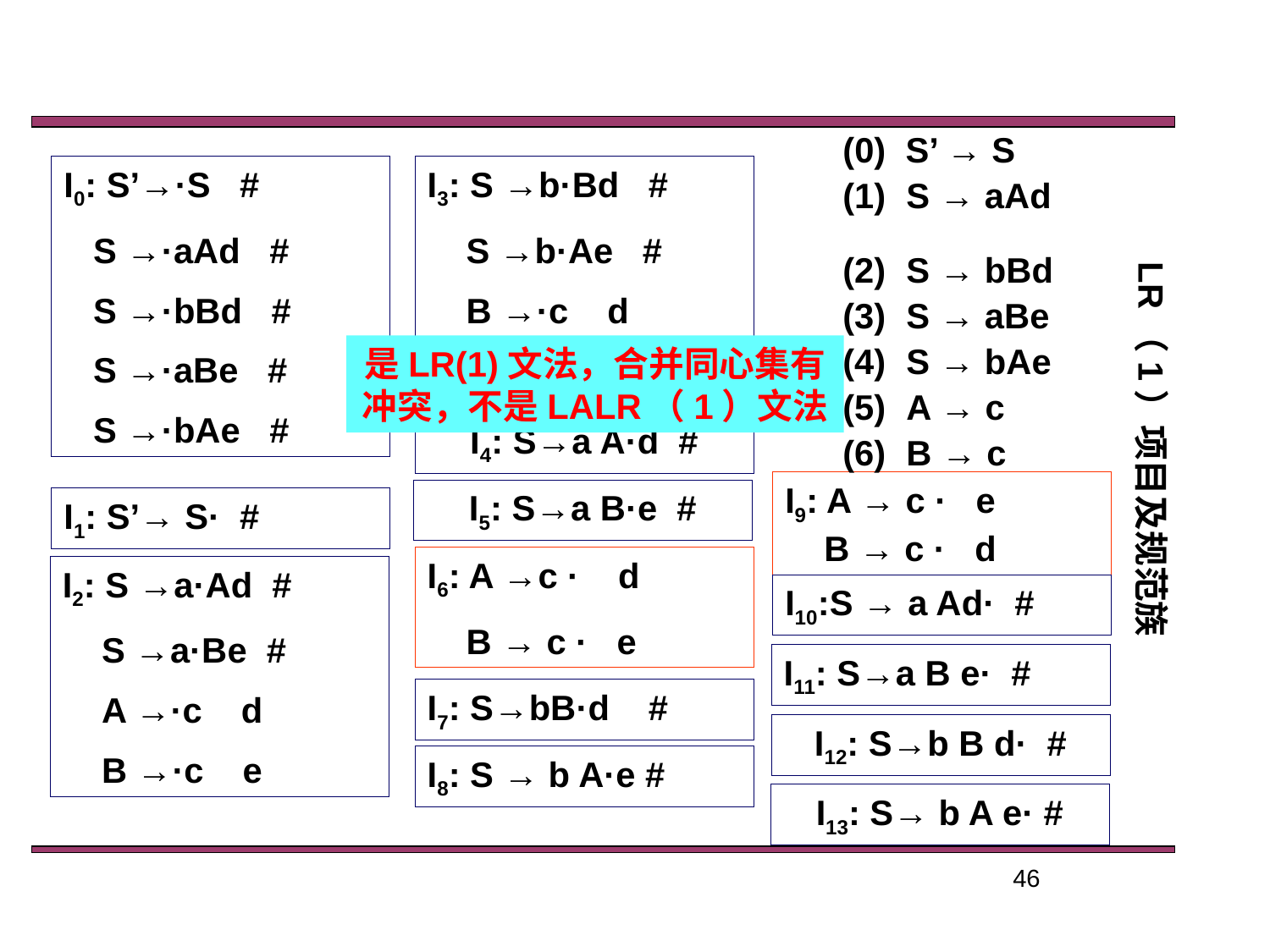

(0)  S’ → S
S → aAd
S → bBd
S → aBe
S → bAe
A → c
B → c
I0: S’→·S   #
   S →·aAd   #
   S →·bBd   #
   S →·aBe   #
   S →·bAe   #
I3: S →b·Bd   #
    S →b·Ae   #
    B →·c    d
    A →·c    e
LR（1）项目及规范族

是LR(1)文法，合并同心集有冲突，不是LALR（1）文法
I4: S→a A·d  #
I9: A → c ·   e
    B → c ·   d
I5: S→a B·e  #
I1: S’→ S·  #
I6: A →c ·    d
    B → c ·   e
I2: S →a·Ad  #
    S →a·Be  #
    A →·c    d
    B →·c    e
I10:S → a Ad·  #
I11: S→a B e·  #
I7: S→bB·d    #
I12: S→b B d·  #
I8: S → b A·e #
I13: S→ b A e· #
46